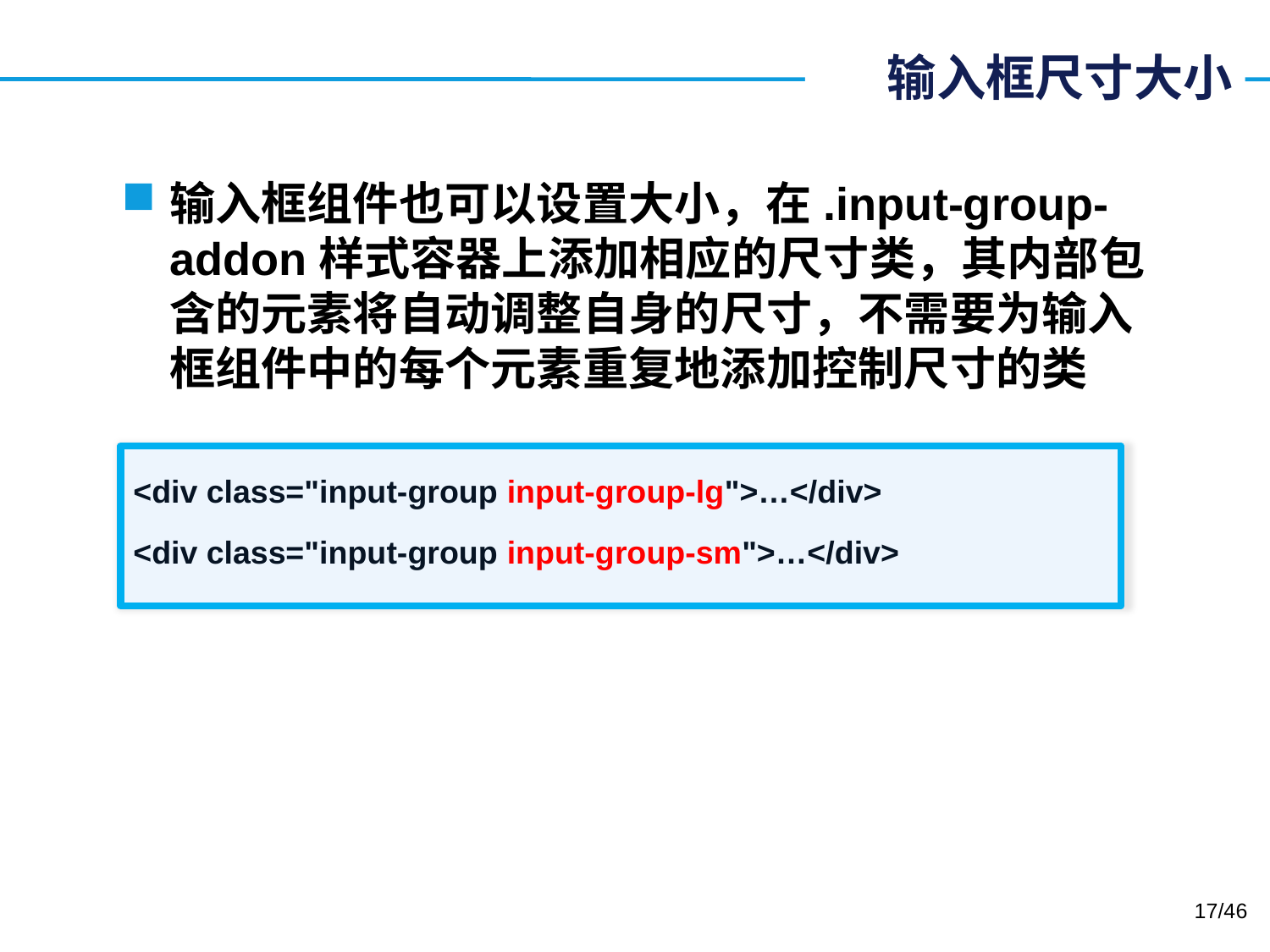

# 输入框尺寸大小
输入框组件也可以设置大小，在.input-group-addon样式容器上添加相应的尺寸类，其内部包含的元素将自动调整自身的尺寸，不需要为输入框组件中的每个元素重复地添加控制尺寸的类
<div class="input-group input-group-lg">…</div>
<div class="input-group input-group-sm">…</div>

17/46